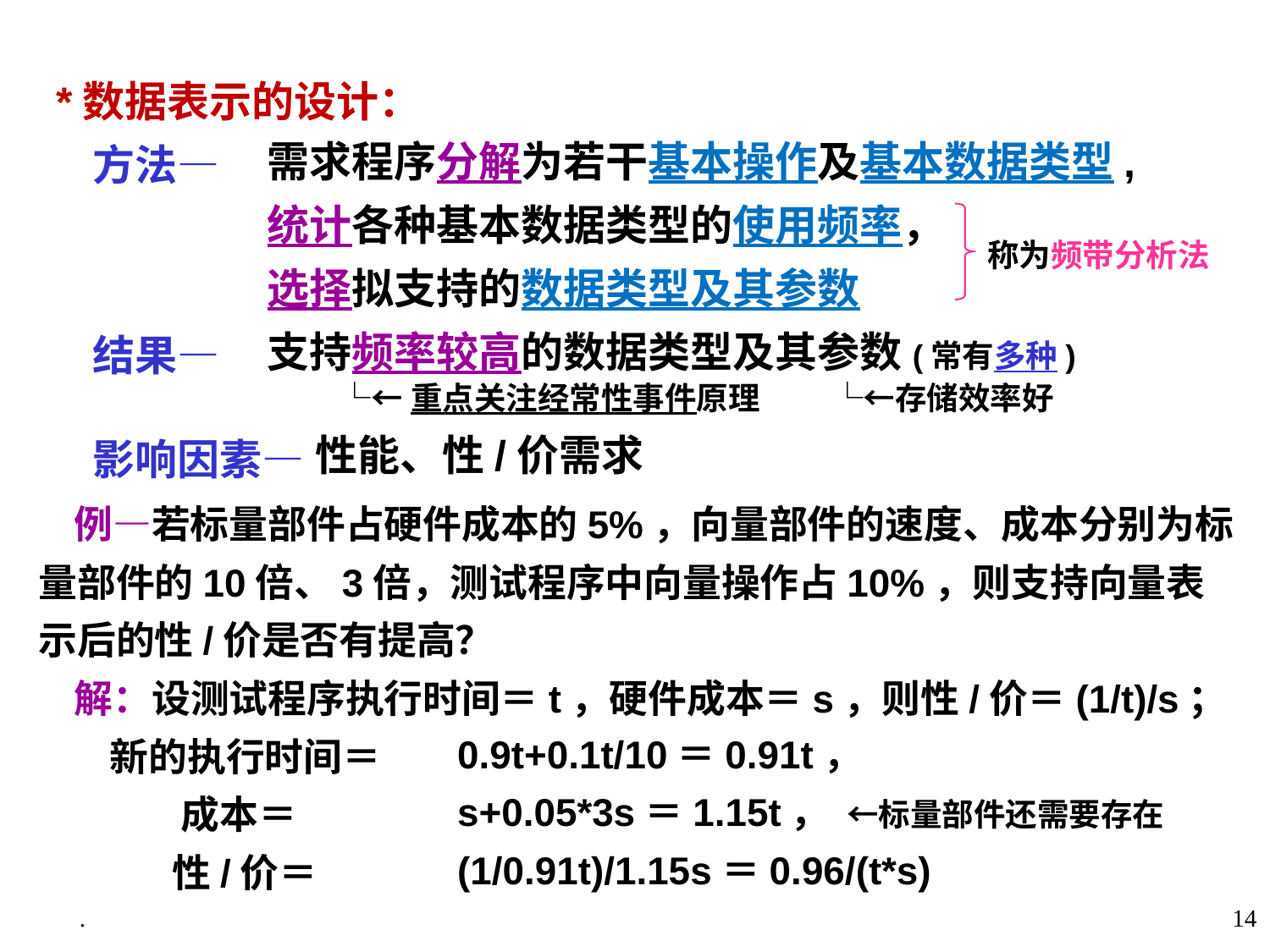

*数据表示的设计：
    方法—

    结果—

    影响因素—
需求程序分解为若干基本操作及基本数据类型,
统计各种基本数据类型的使用频率，
选择拟支持的数据类型及其参数
支持频率较高的数据类型及其参数(常有多种)
          └←重点关注经常性事件原理          └←存储效率好
    性能、性/价需求

称为频带分析法
   例—若标量部件占硬件成本的5%，向量部件的速度、成本分别为标量部件的10倍、3倍，测试程序中向量操作占10%，则支持向量表示后的性/价是否有提高？
   解：设测试程序执行时间＝t，硬件成本＝s，则性/价＝(1/t)/s；
       新的执行时间＝
               成本＝
              性/价＝
0.9t+0.1t/10＝0.91t，
s+0.05*3s＝1.15t，  ←标量部件还需要存在
(1/0.91t)/1.15s＝0.96/(t*s)
.
14